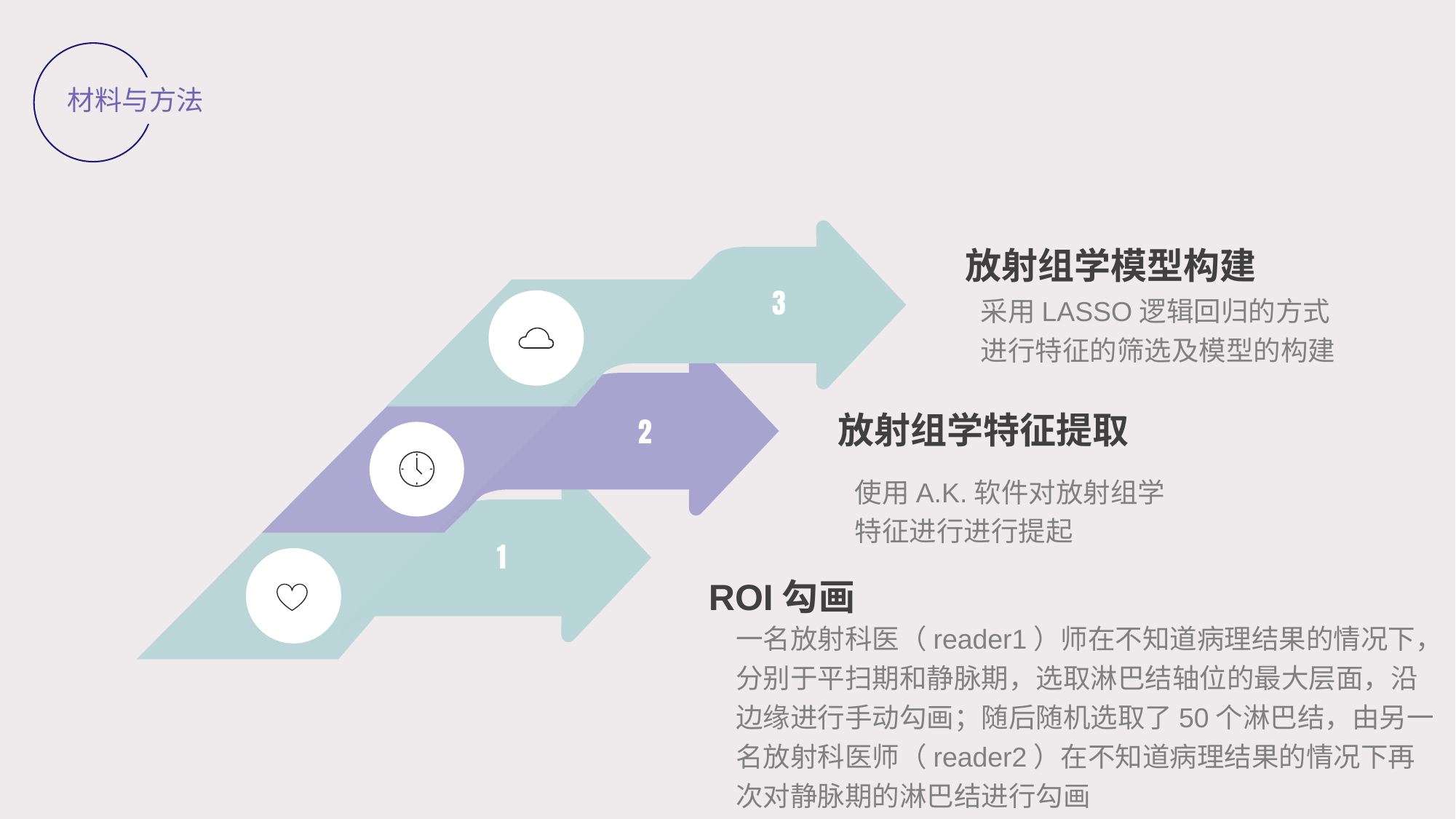

材料与方法

3

放射组学模型构建
采用LASSO逻辑回归的方式进行特征的筛选及模型的构建

2

放射组学特征提取
使用A.K.软件对放射组学特征进行进行提起

1

ROI勾画
一名放射科医（reader1）师在不知道病理结果的情况下，分别于平扫期和静脉期，选取淋巴结轴位的最大层面，沿边缘进行手动勾画；随后随机选取了50个淋巴结，由另一名放射科医师（reader2）在不知道病理结果的情况下再次对静脉期的淋巴结进行勾画